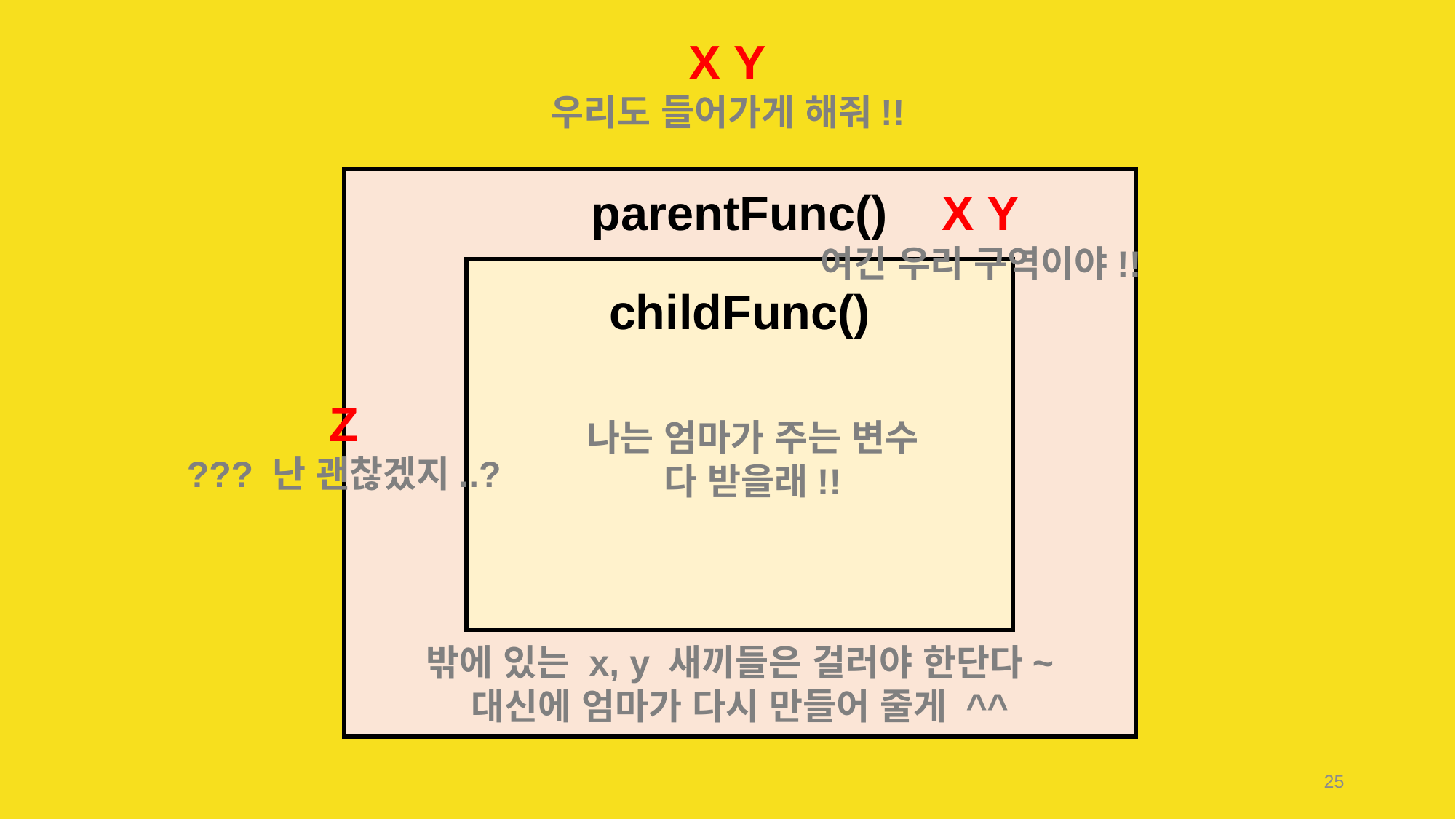

X Y
우리도 들어가게 해줘!!

parentFunc()
X Y
여긴 우리 구역이야!!

childFunc()
Z
??? 난 괜찮겠지..?
나는 엄마가 주는 변수 다 받을래!!
밖에 있는 x, y 새끼들은 걸러야 한단다~
대신에 엄마가 다시 만들어 줄게 ^^
25